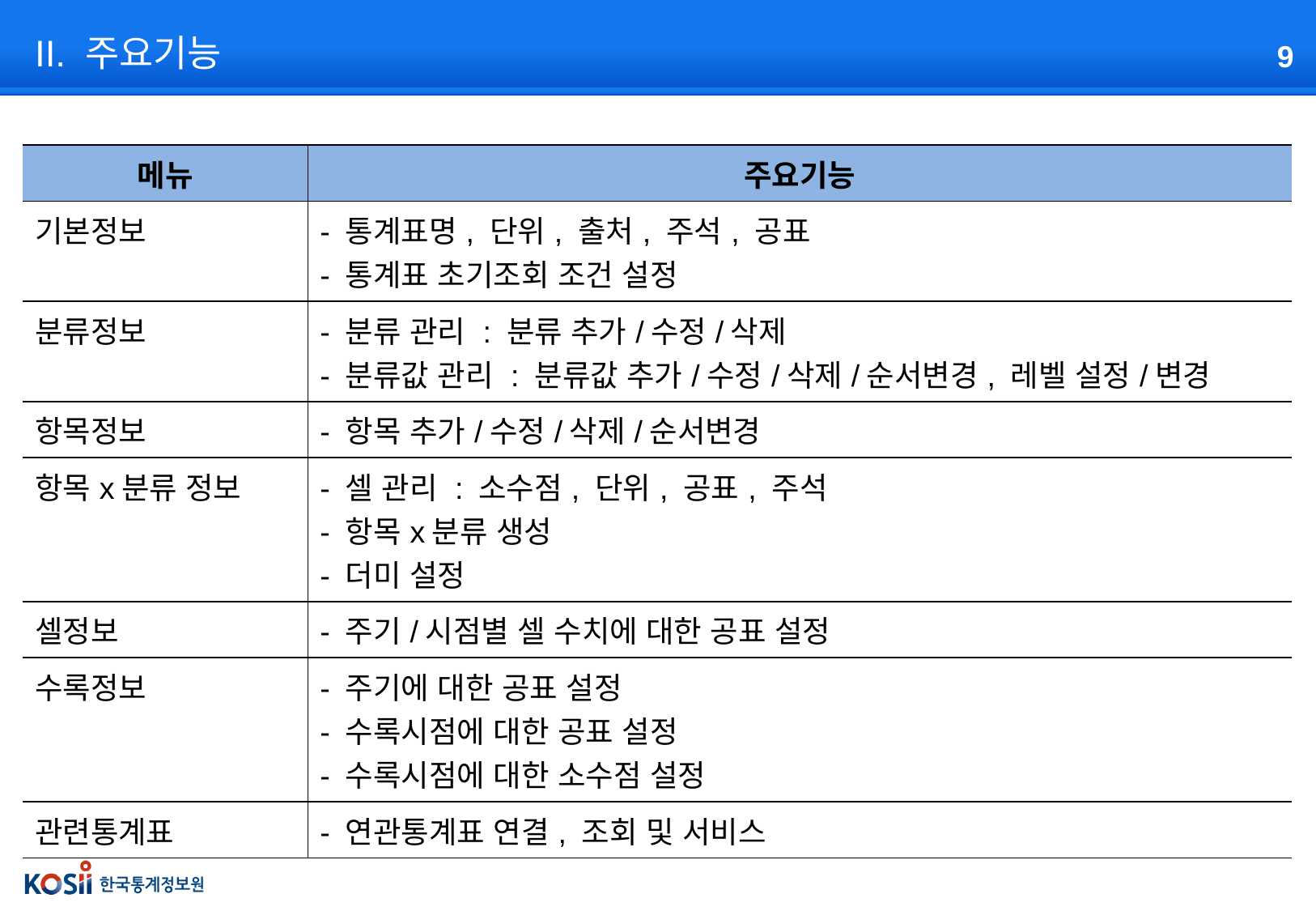

# II. 주요기능
| 메뉴 | 주요기능 |
| --- | --- |
| 기본정보 | - 통계표명, 단위, 출처, 주석, 공표 - 통계표 초기조회 조건 설정 |
| 분류정보 | - 분류 관리 : 분류 추가/수정/삭제 - 분류값 관리 : 분류값 추가/수정/삭제/순서변경, 레벨 설정/변경 |
| 항목정보 | - 항목 추가/수정/삭제/순서변경 |
| 항목x분류 정보 | - 셀 관리 : 소수점, 단위, 공표, 주석 - 항목x분류 생성 - 더미 설정 |
| 셀정보 | - 주기/시점별 셀 수치에 대한 공표 설정 |
| 수록정보 | - 주기에 대한 공표 설정 - 수록시점에 대한 공표 설정 - 수록시점에 대한 소수점 설정 |
| 관련통계표 | - 연관통계표 연결, 조회 및 서비스 |